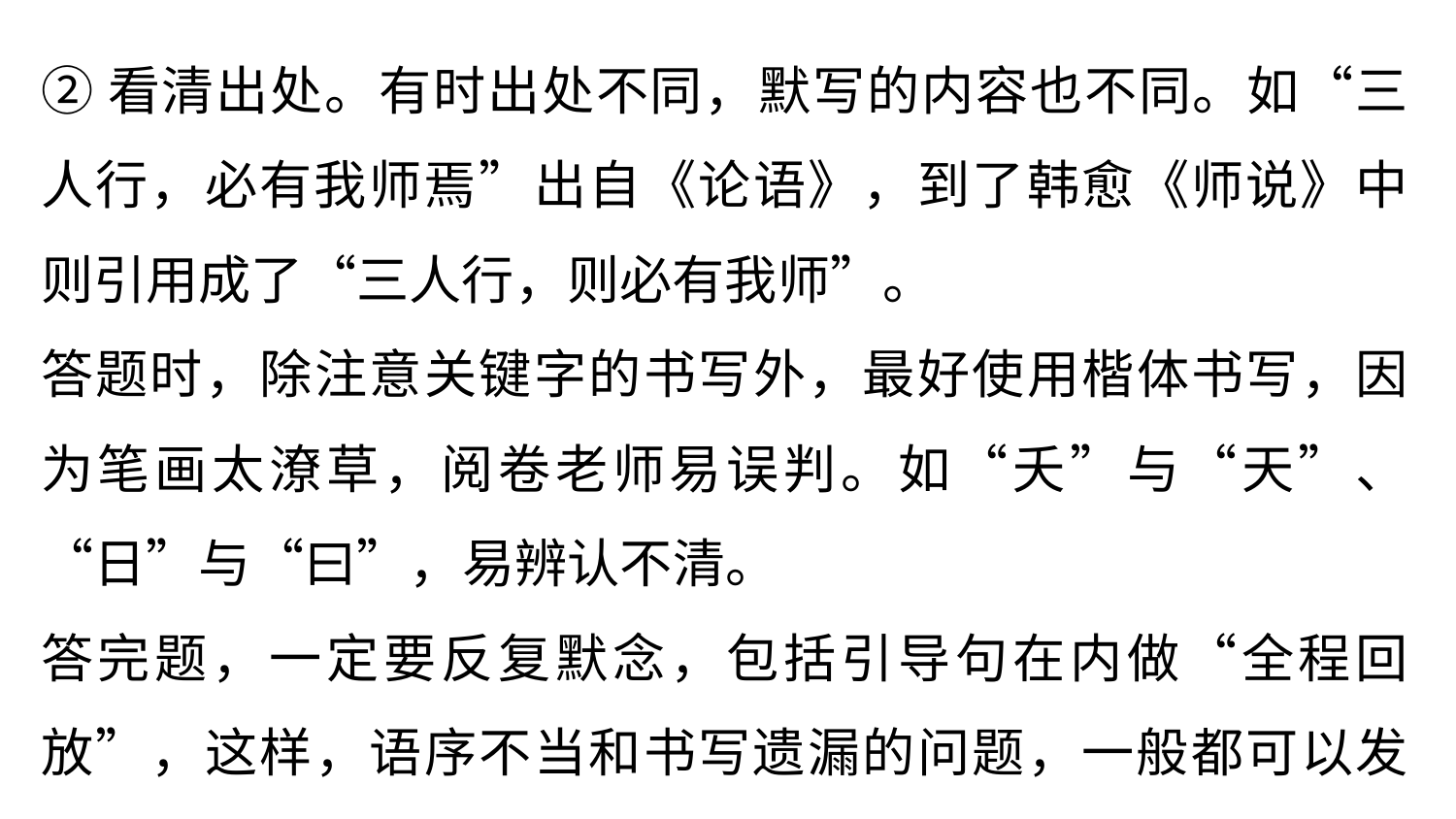

②看清出处。有时出处不同，默写的内容也不同。如“三人行，必有我师焉”出自《论语》，到了韩愈《师说》中则引用成了“三人行，则必有我师”。
答题时，除注意关键字的书写外，最好使用楷体书写，因为笔画太潦草，阅卷老师易误判。如“夭”与“天”、“日”与“曰”，易辨认不清。
答完题，一定要反复默念，包括引导句在内做“全程回放”，这样，语序不当和书写遗漏的问题，一般都可以发现并纠正。